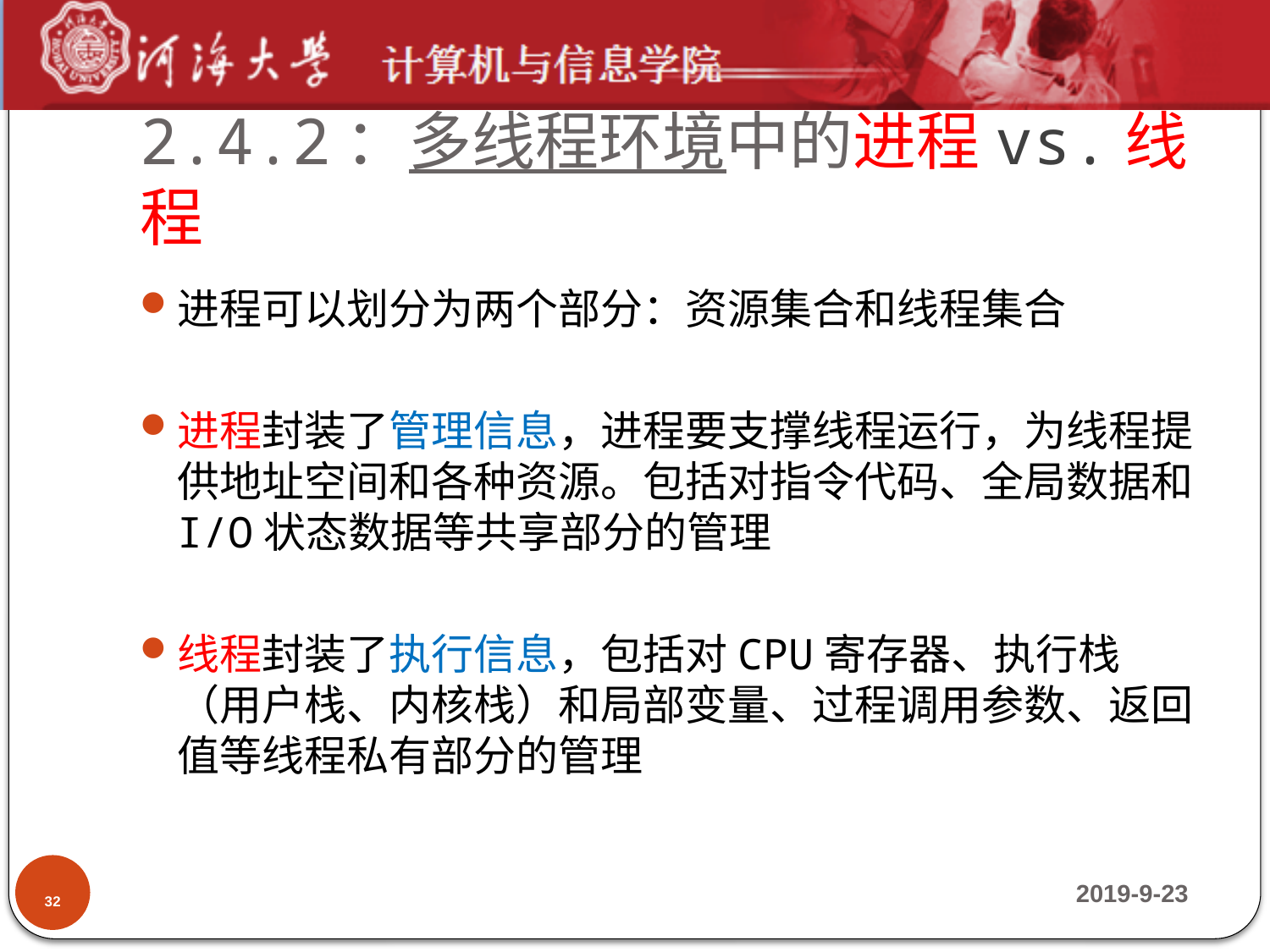

# 2.4.2：多线程环境中的进程vs.线程
进程可以划分为两个部分：资源集合和线程集合

进程封装了管理信息，进程要支撑线程运行，为线程提供地址空间和各种资源。包括对指令代码、全局数据和I/O状态数据等共享部分的管理

线程封装了执行信息，包括对CPU寄存器、执行栈（用户栈、内核栈）和局部变量、过程调用参数、返回值等线程私有部分的管理

32
2019-9-23